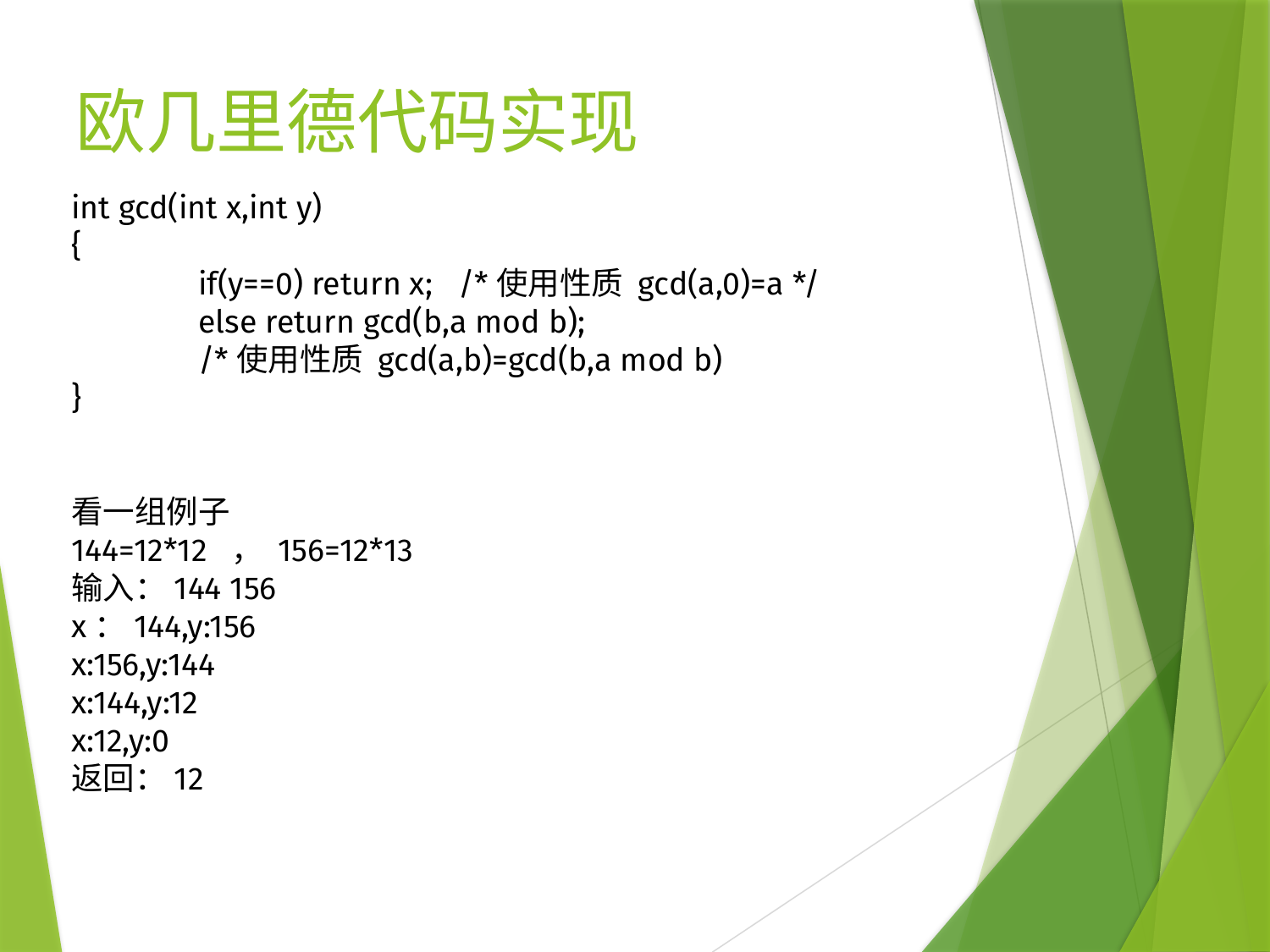

# 欧几里德代码实现
int gcd(int x,int y)
{
	if(y==0) return x;   /*使用性质 gcd(a,0)=a */
	else return gcd(b,a mod b);
	/*使用性质 gcd(a,b)=gcd(b,a mod b)
}

看一组例子
144=12*12  ， 156=12*13
输入：144 156
x：144,y:156
x:156,y:144
x:144,y:12
x:12,y:0
返回：12